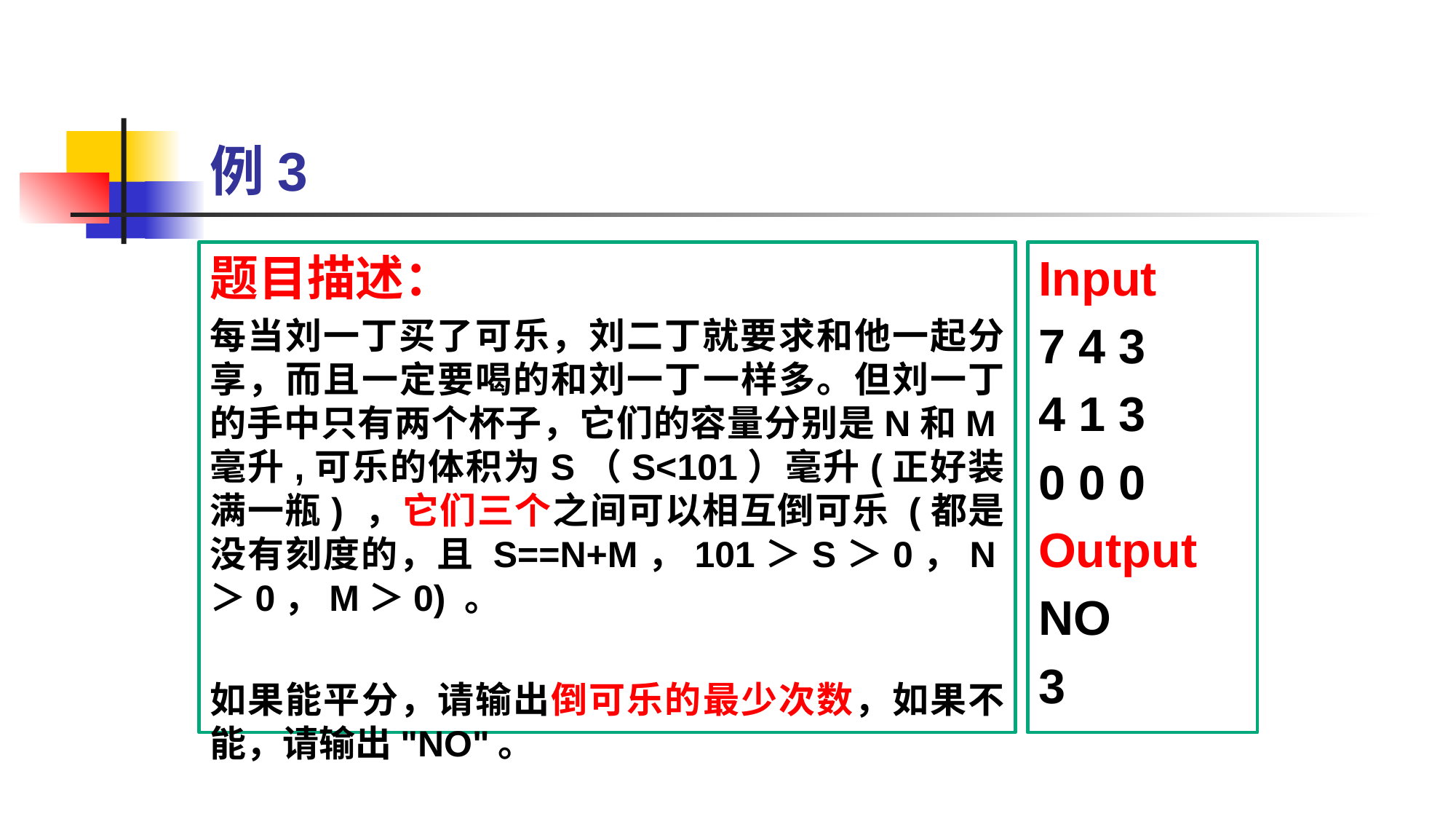

# 例3
题目描述：
每当刘一丁买了可乐，刘二丁就要求和他一起分享，而且一定要喝的和刘一丁一样多。但刘一丁的手中只有两个杯子，它们的容量分别是N和M毫升,可乐的体积为S（S<101）毫升(正好装满一瓶) ，它们三个之间可以相互倒可乐 (都是没有刻度的，且 S==N+M，101＞S＞0，N＞0，M＞0) 。

如果能平分，请输出倒可乐的最少次数，如果不能，请输出"NO"。
Input
7 4 3
4 1 3
0 0 0
Output
NO
3

13